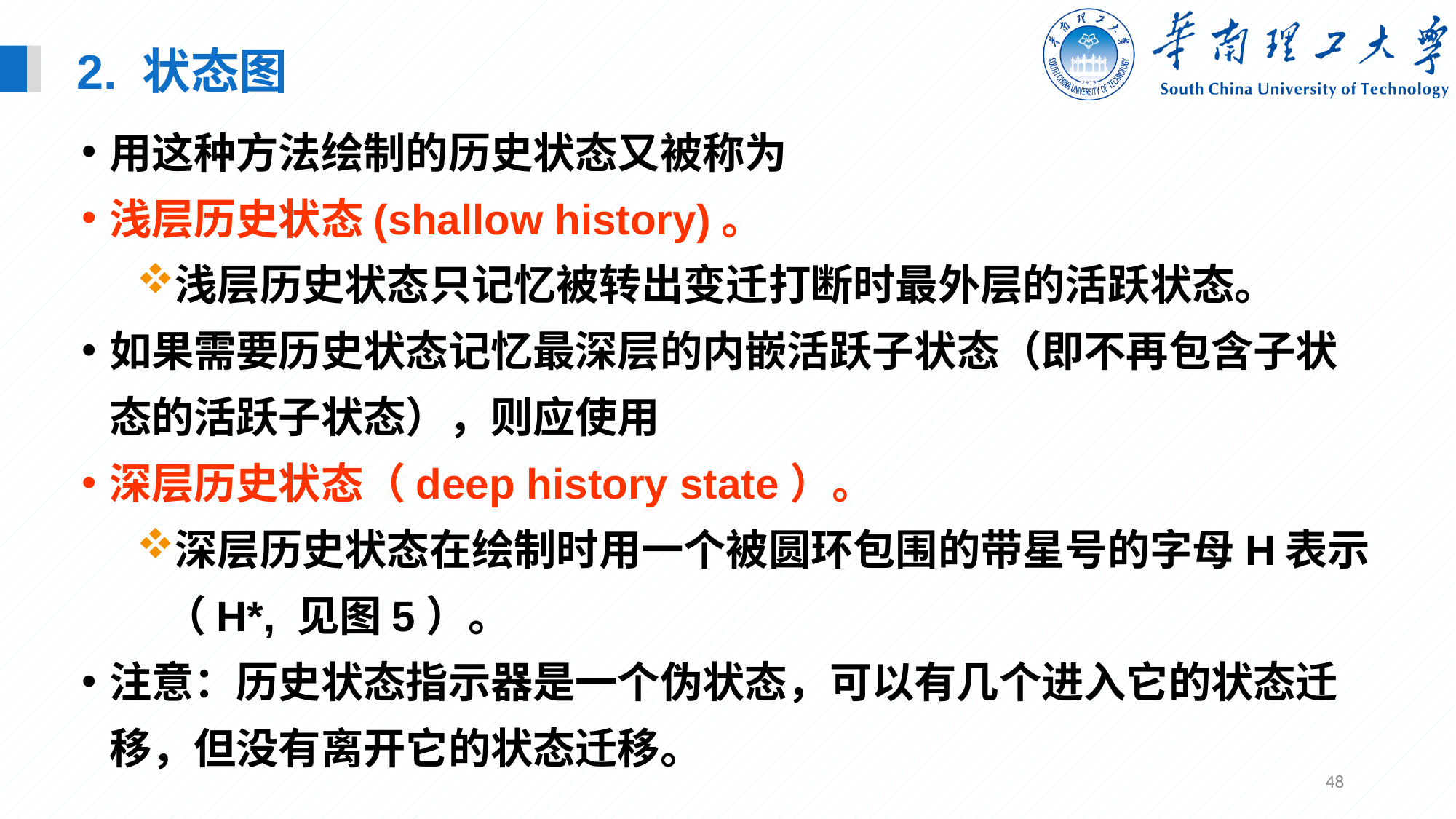

2. 状态图
用这种方法绘制的历史状态又被称为
浅层历史状态(shallow history)。
浅层历史状态只记忆被转出变迁打断时最外层的活跃状态。
如果需要历史状态记忆最深层的内嵌活跃子状态（即不再包含子状态的活跃子状态），则应使用
深层历史状态（deep history state）。
深层历史状态在绘制时用一个被圆环包围的带星号的字母H表示（H*, 见图5）。
注意：历史状态指示器是一个伪状态，可以有几个进入它的状态迁移，但没有离开它的状态迁移。
48